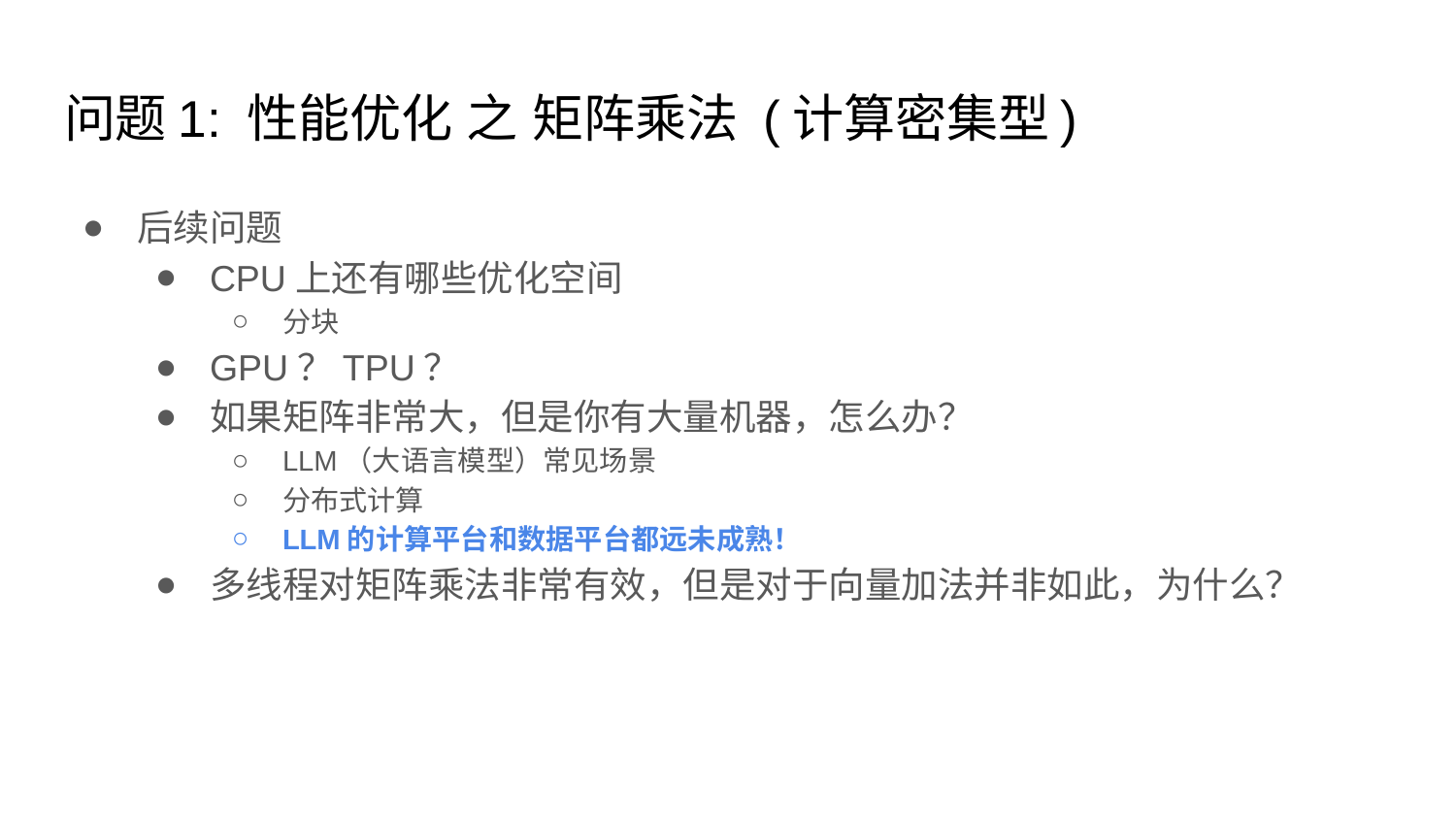

# 问题1: 性能优化 之 矩阵乘法 (计算密集型)

后续问题
CPU上还有哪些优化空间
分块
GPU？TPU？
如果矩阵非常大，但是你有大量机器，怎么办？
LLM（大语言模型）常见场景
分布式计算
LLM的计算平台和数据平台都远未成熟！
多线程对矩阵乘法非常有效，但是对于向量加法并非如此，为什么？